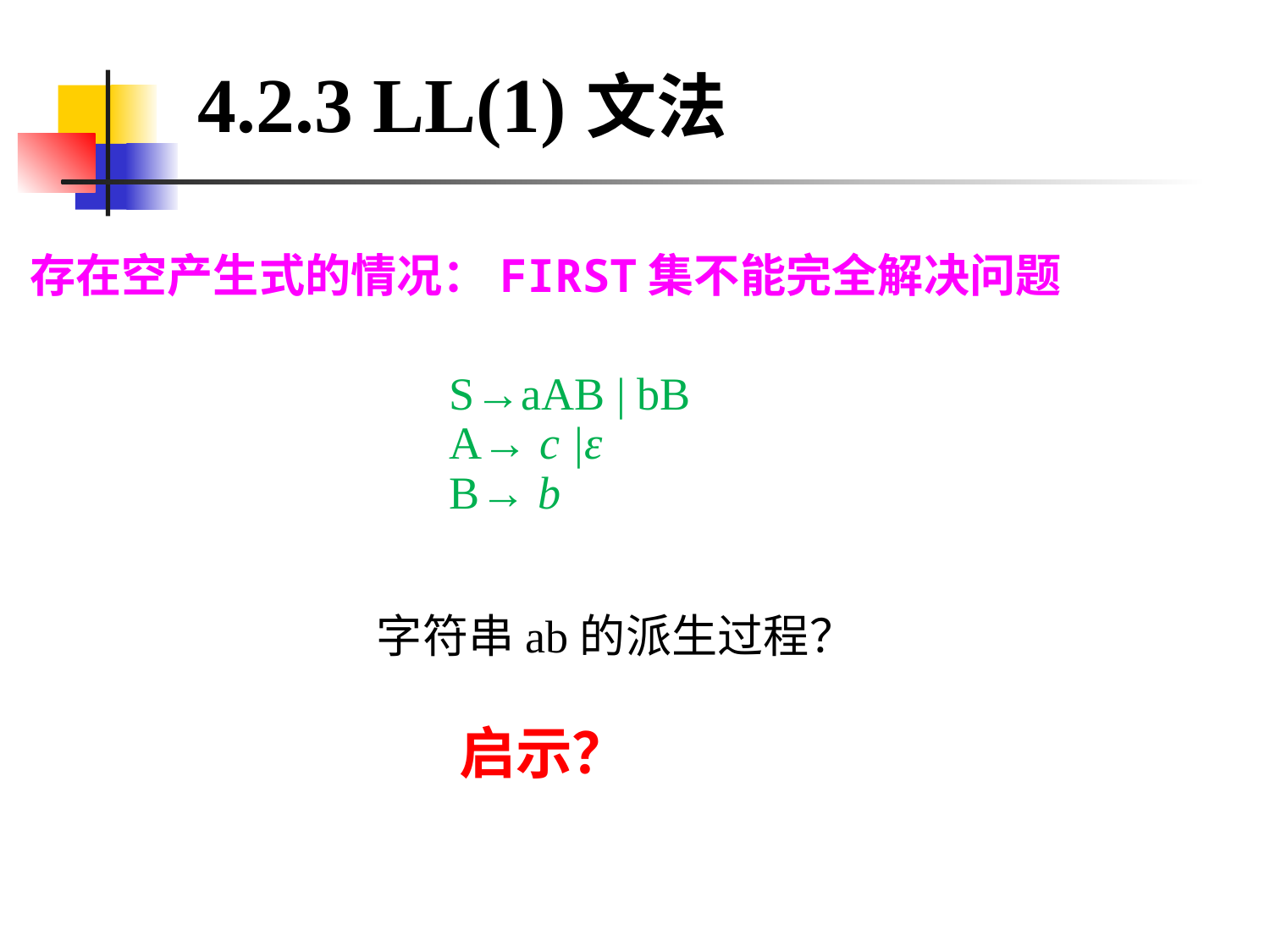

4.2.3 LL(1)文法
存在空产生式的情况：FIRST集不能完全解决问题

S→aAB | bB
A→ c |ε
B→ b
字符串ab的派生过程？
启示？